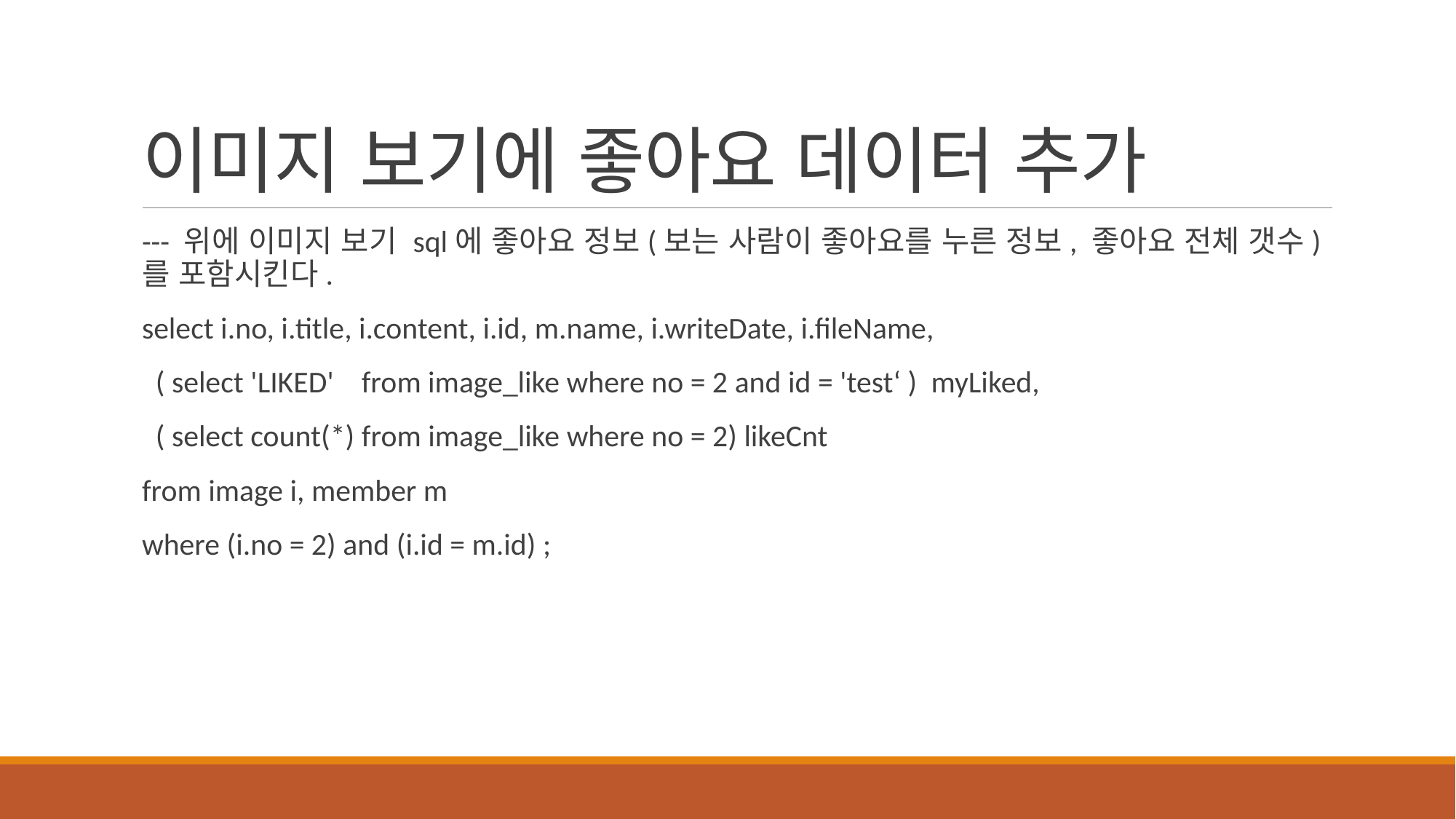

# 이미지 보기에 좋아요 데이터 추가
--- 위에 이미지 보기 sql에 좋아요 정보(보는 사람이 좋아요를 누른 정보, 좋아요 전체 갯수)를 포함시킨다.
select i.no, i.title, i.content, i.id, m.name, i.writeDate, i.fileName,
  ( select 'LIKED'    from image_like where no = 2 and id = 'test‘ )  myLiked,
  ( select count(*) from image_like where no = 2) likeCnt
from image i, member m
where (i.no = 2) and (i.id = m.id) ;